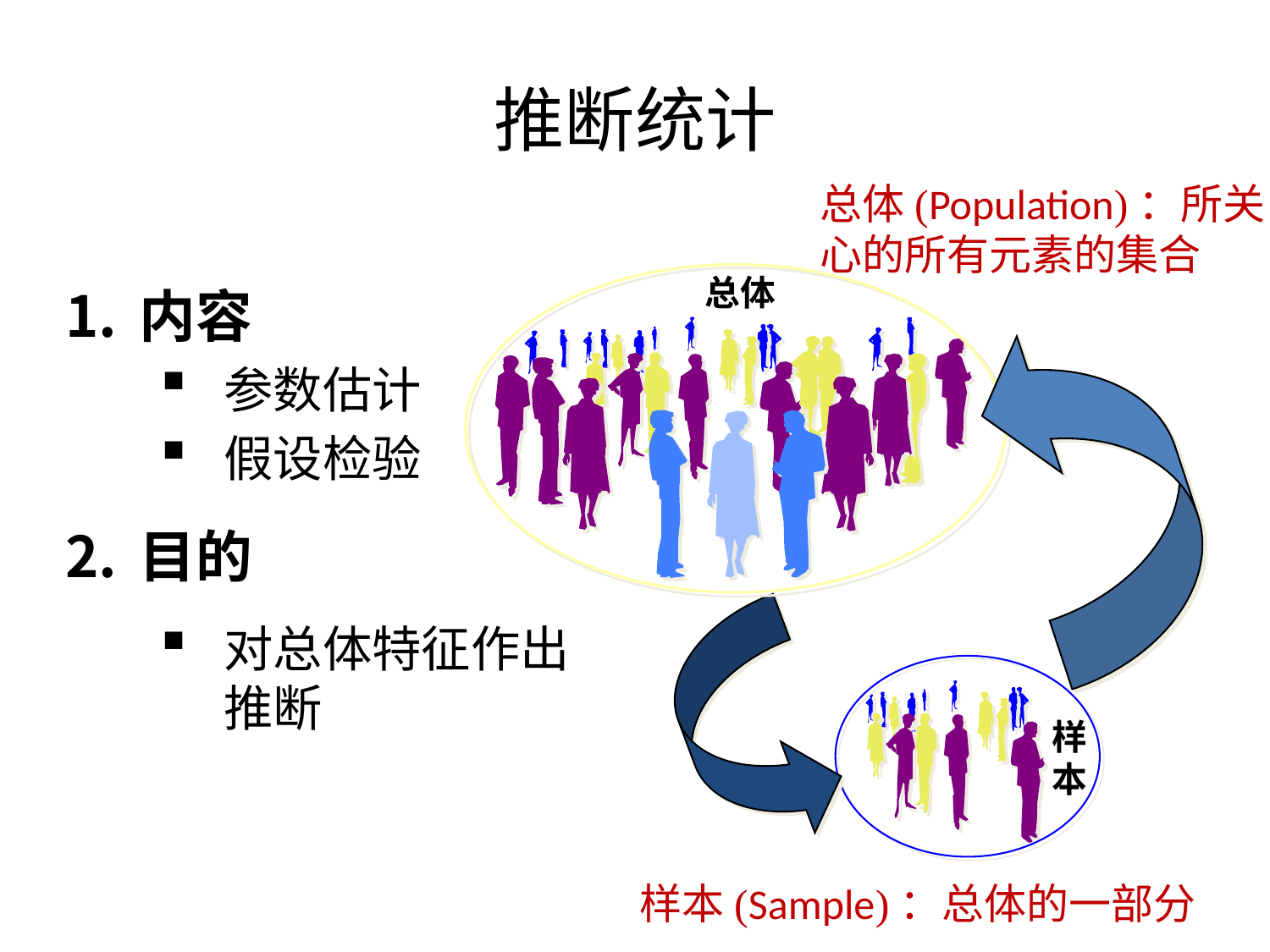

# 推断统计
总体(Population)：所关心的所有元素的集合

总体

内容
参数估计
假设检验
目的
对总体特征作出推断

样本
样本(Sample)：总体的一部分